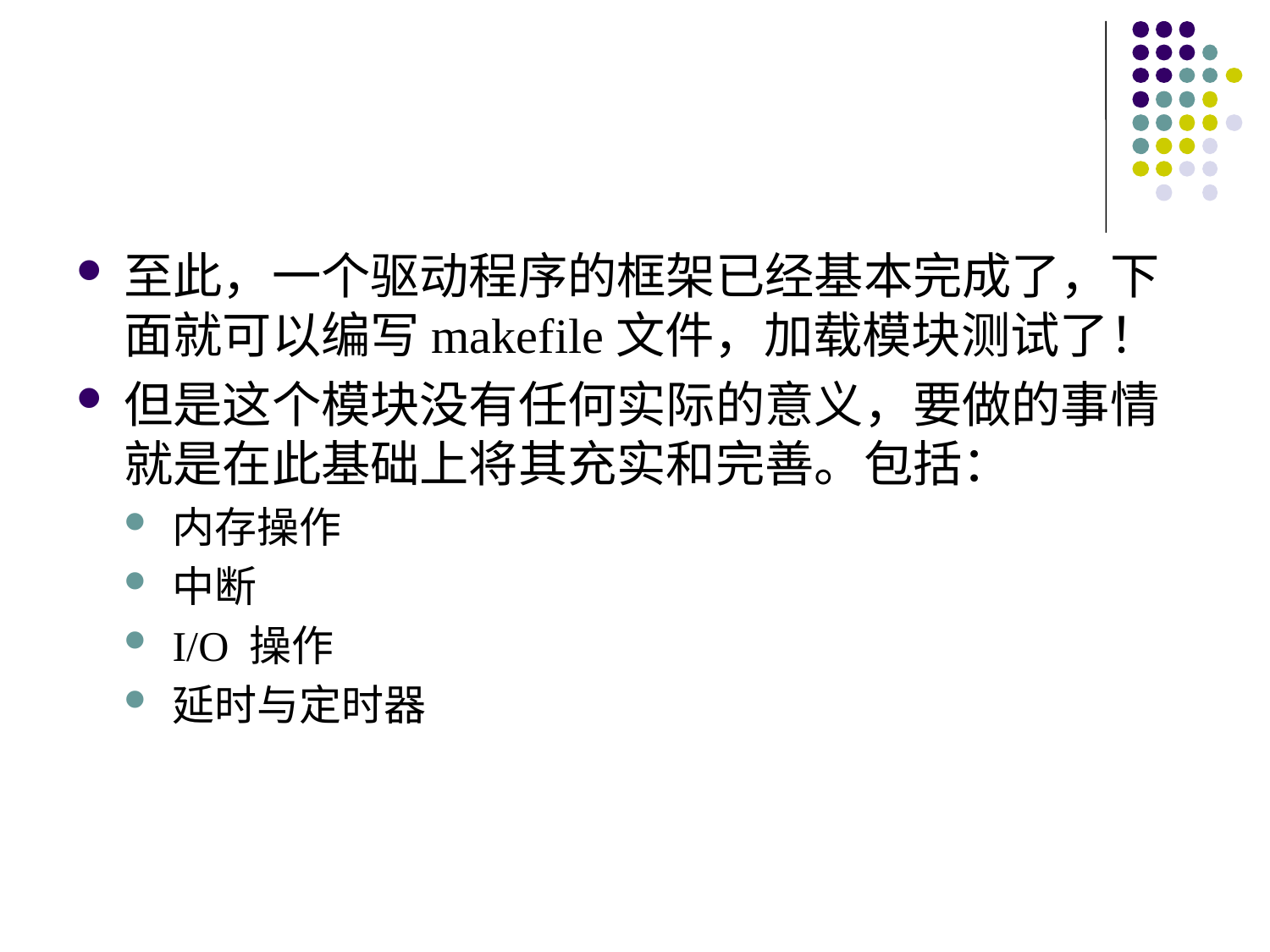

#
至此，一个驱动程序的框架已经基本完成了，下面就可以编写makefile文件，加载模块测试了！
但是这个模块没有任何实际的意义，要做的事情就是在此基础上将其充实和完善。包括：
内存操作
中断
I/O 操作
延时与定时器